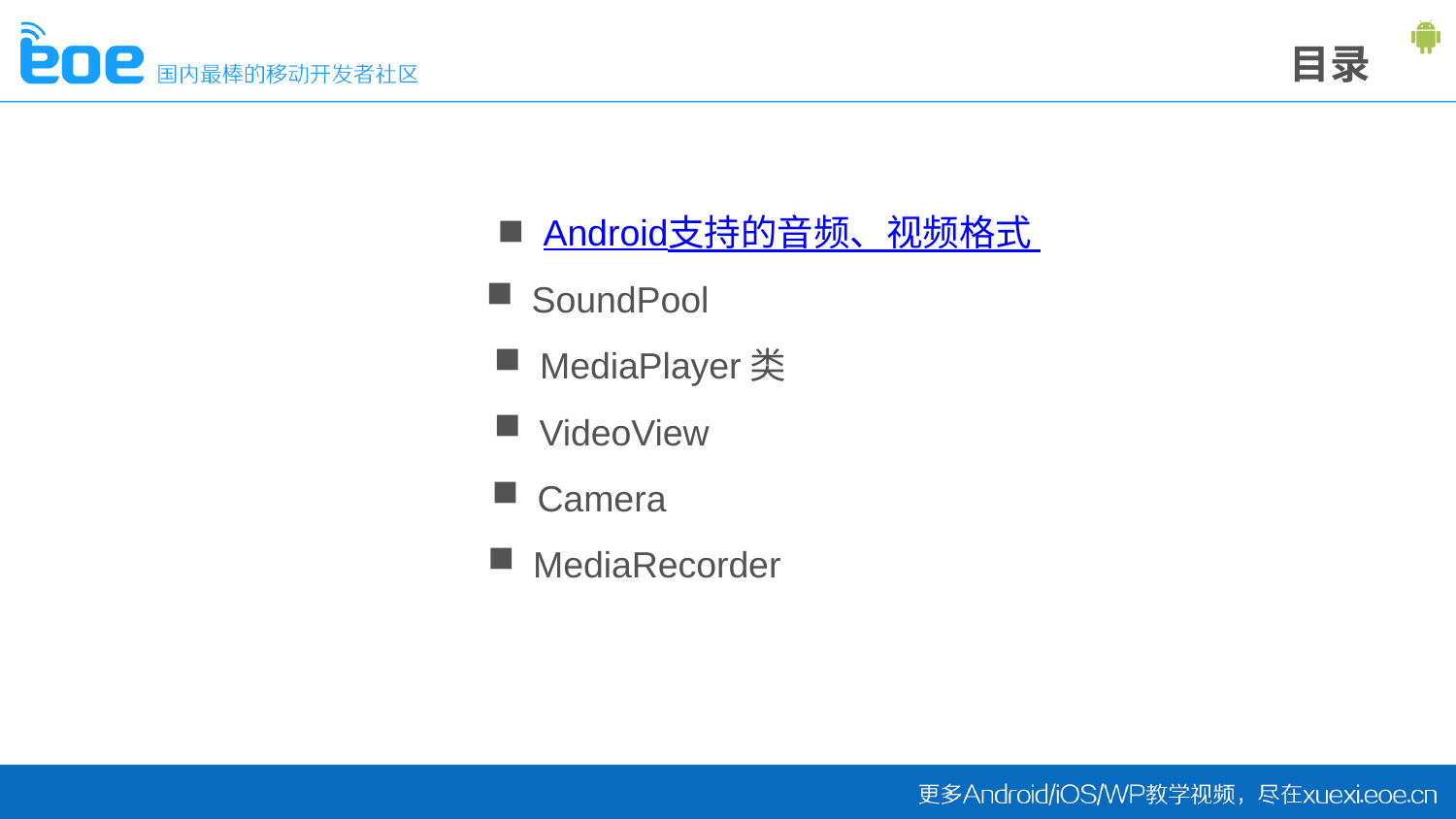

目录
Android支持的音频、视频格式
SoundPool
MediaPlayer类
VideoView
Camera
MediaRecorder